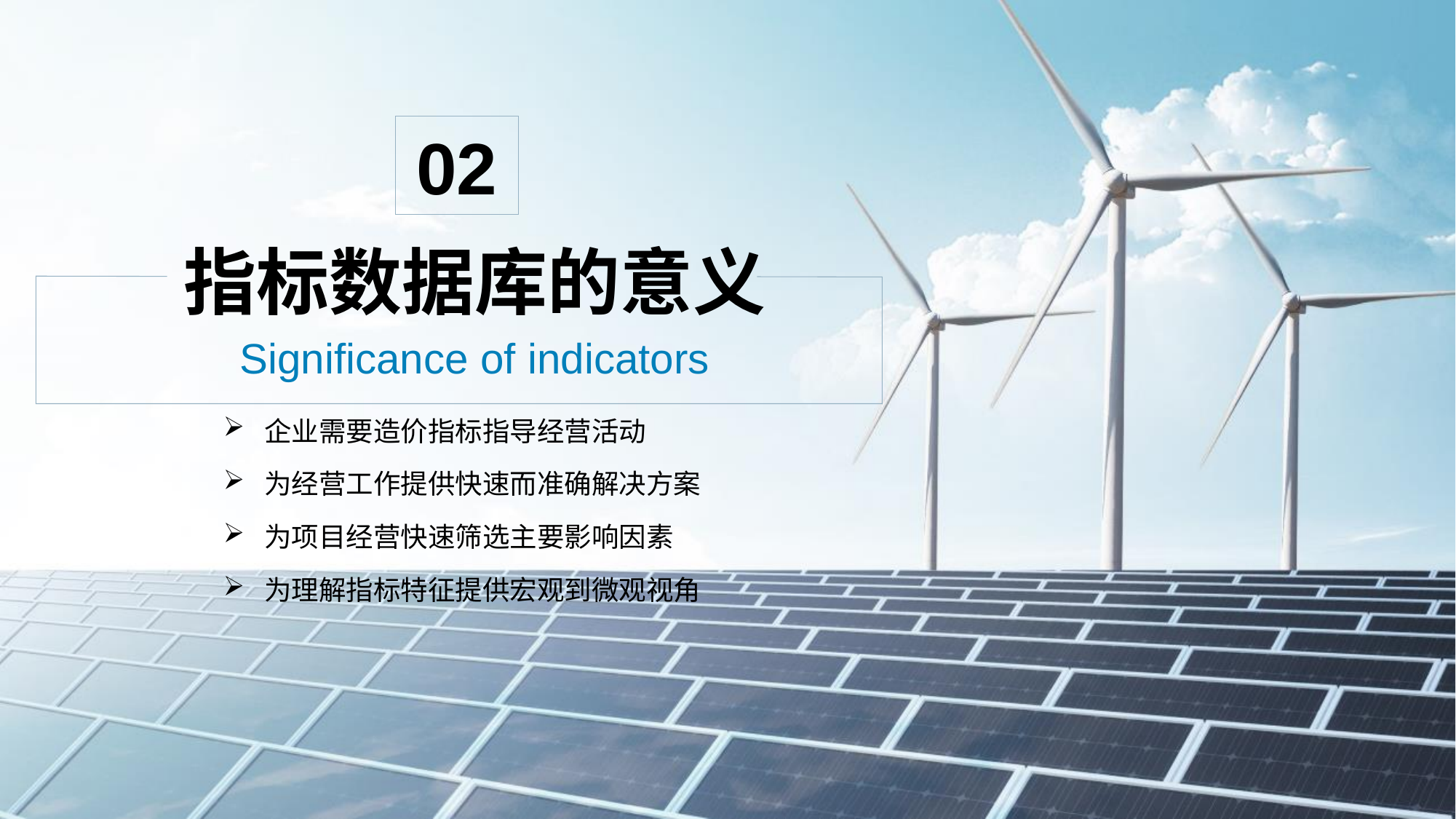

02
指标数据库的意义

Significance of indicators
企业需要造价指标指导经营活动
为经营工作提供快速而准确解决方案
为项目经营快速筛选主要影响因素
为理解指标特征提供宏观到微观视角